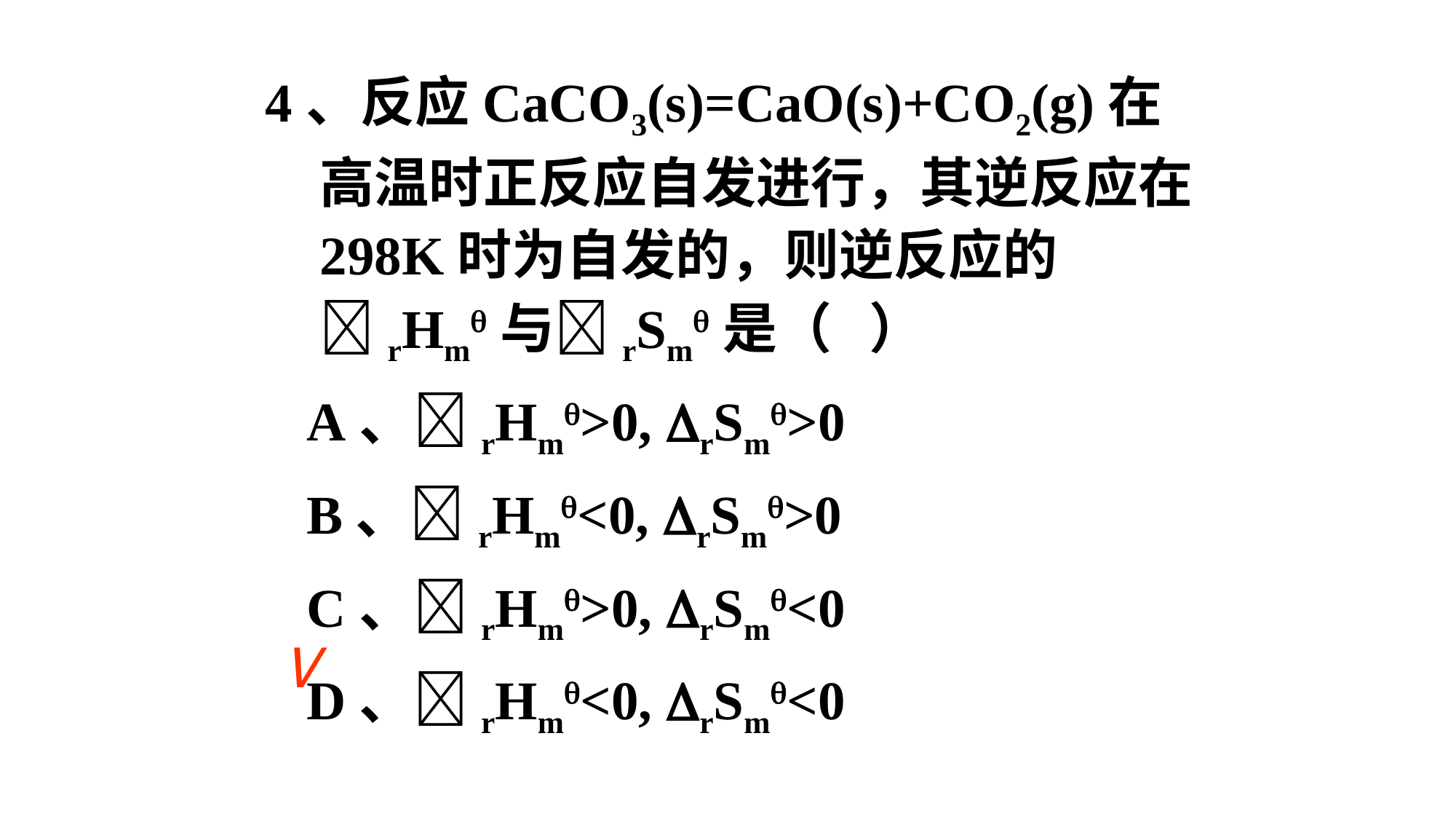

4、反应CaCO3(s)=CaO(s)+CO2(g)在高温时正反应自发进行，其逆反应在298K时为自发的，则逆反应的ΔrHmθ与ΔrSmθ是（   ）
   A、ΔrHmθ>0, ΔrSmθ>0
   B、ΔrHmθ<0, ΔrSmθ>0
   C、ΔrHmθ>0, ΔrSmθ<0
   D、ΔrHmθ<0, ΔrSmθ<0
V
25